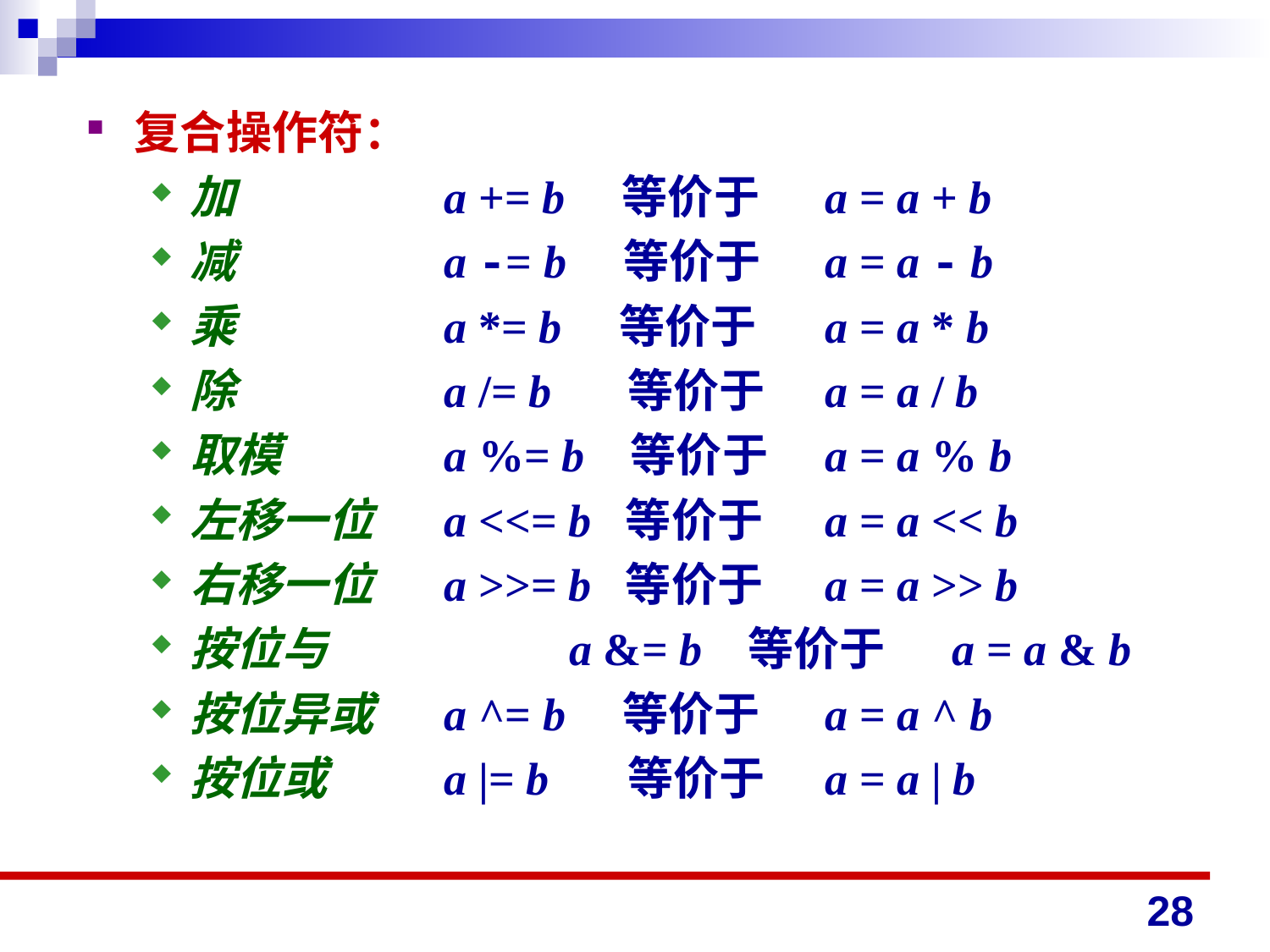

复合操作符：
加		a += b    等价于	a = a + b
减 		a -= b    等价于	a = a - b
乘		a *= b    等价于	a = a * b
除 		a /= b	    等价于	a = a / b
取模 		a %= b   等价于	a = a % b
左移一位 	a <<= b  等价于	a = a << b
右移一位 	a >>= b  等价于	a = a >> b
按位与 	           a &= b   等价于	a = a & b
按位异或 	a ^= b    等价于	a = a ^ b
按位或   	a |= b	    等价于	a = a | b
28